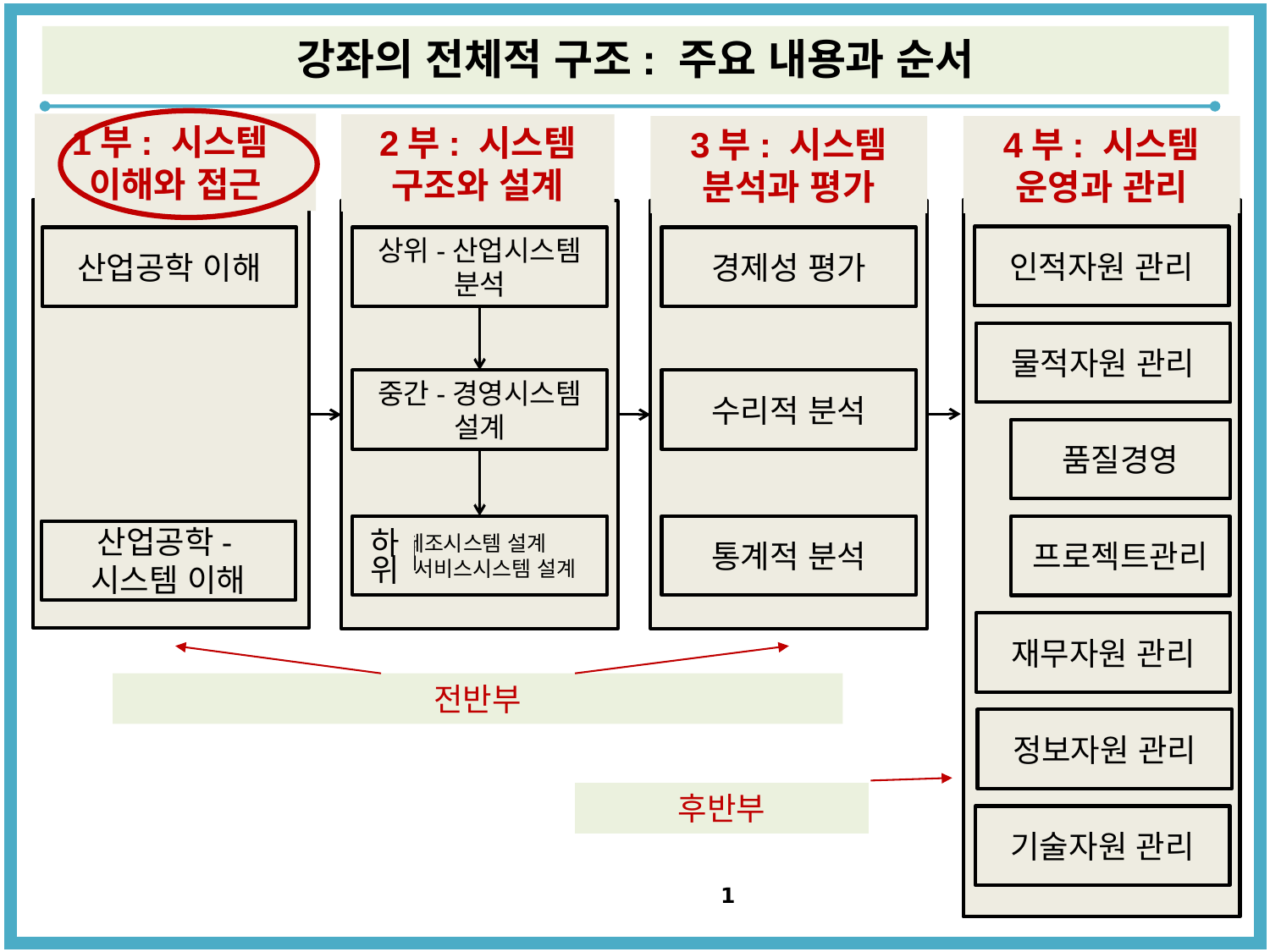

강좌의 전체적 구조: 주요 내용과 순서

1부: 시스템
이해와 접근
2부: 시스템
구조와 설계
3부: 시스템
분석과 평가
4부: 시스템
운영과 관리

인적자원 관리
산업공학 이해
상위-산업시스템 분석
경제성 평가
물적자원 관리
중간-경영시스템 설계
수리적 분석
품질경영
        제조시스템 설계
        서비스시스템 설계
통계적 분석
프로젝트관리
산업공학-시스템 이해
하위
재무자원 관리
정보자원 관리
기술자원 관리

전반부
후반부